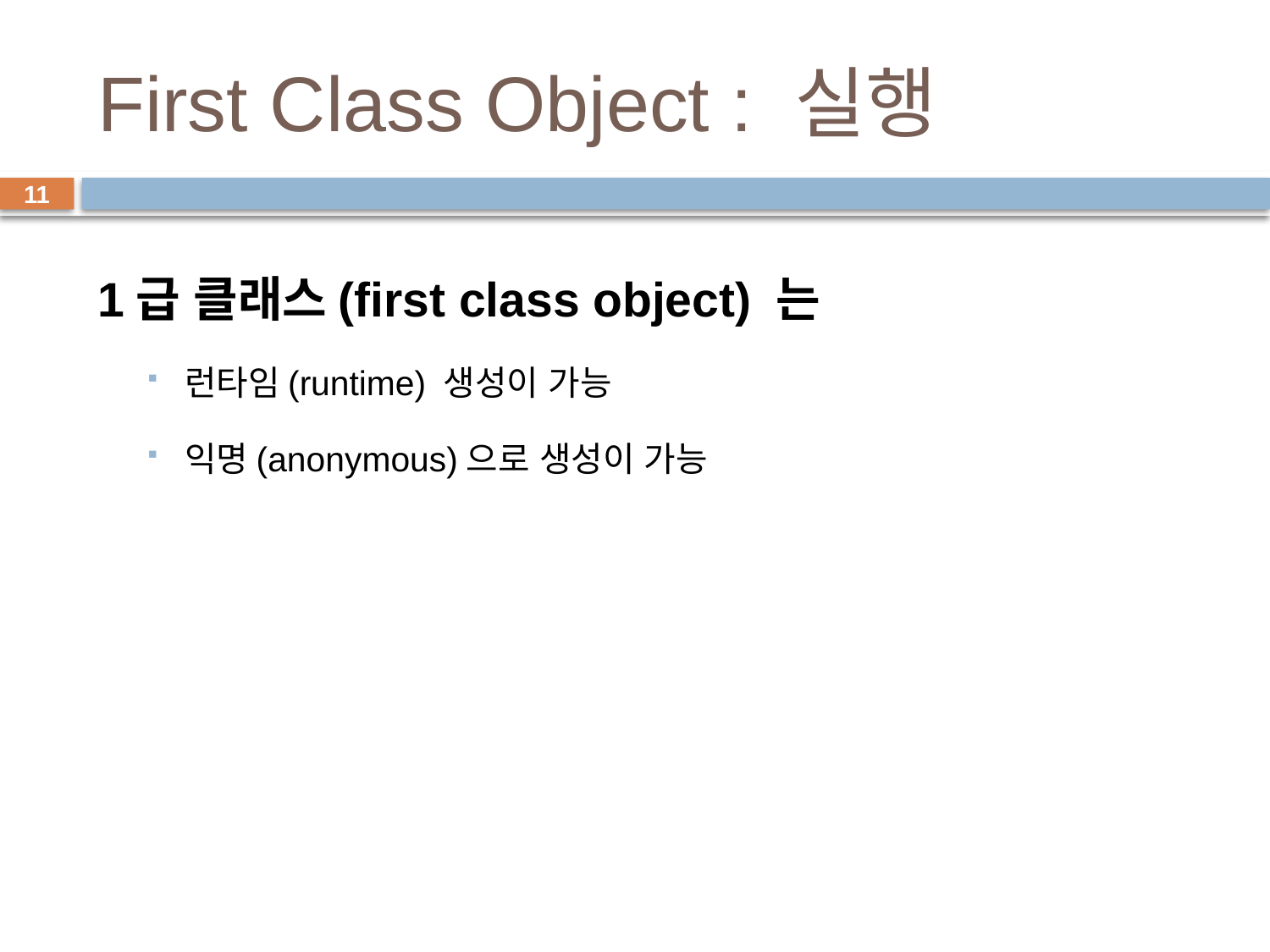

# First Class Object : 실행
11
1급 클래스(first class object) 는
런타임(runtime) 생성이 가능
익명(anonymous)으로 생성이 가능